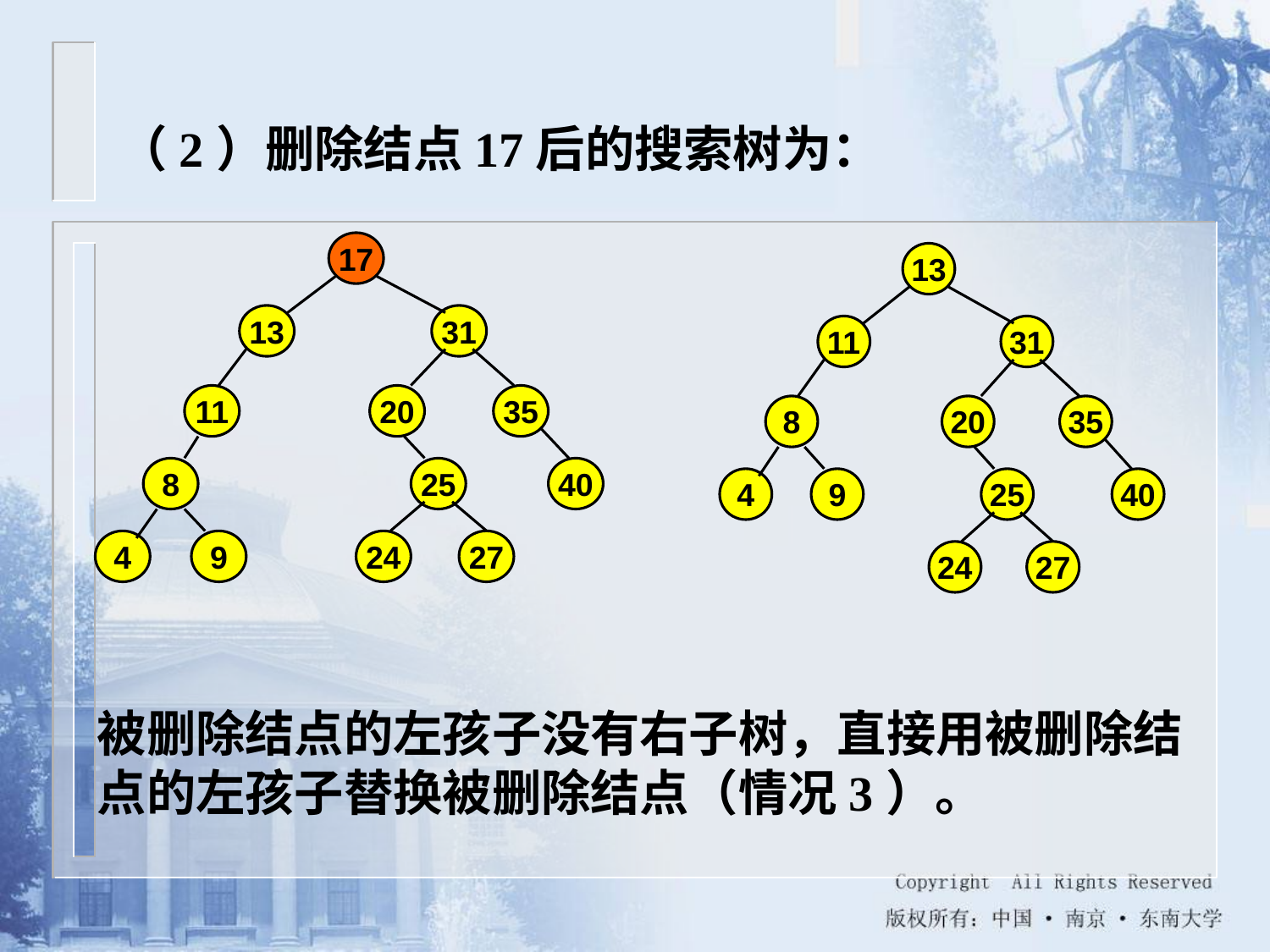

（2）删除结点17后的搜索树为：
17
13

13
31
11
31

11
20
35
8
20
35

8
25
40
4
9
25
40

4
9
24
27
24
27
被删除结点的左孩子没有右子树，直接用被删除结点的左孩子替换被删除结点（情况3）。